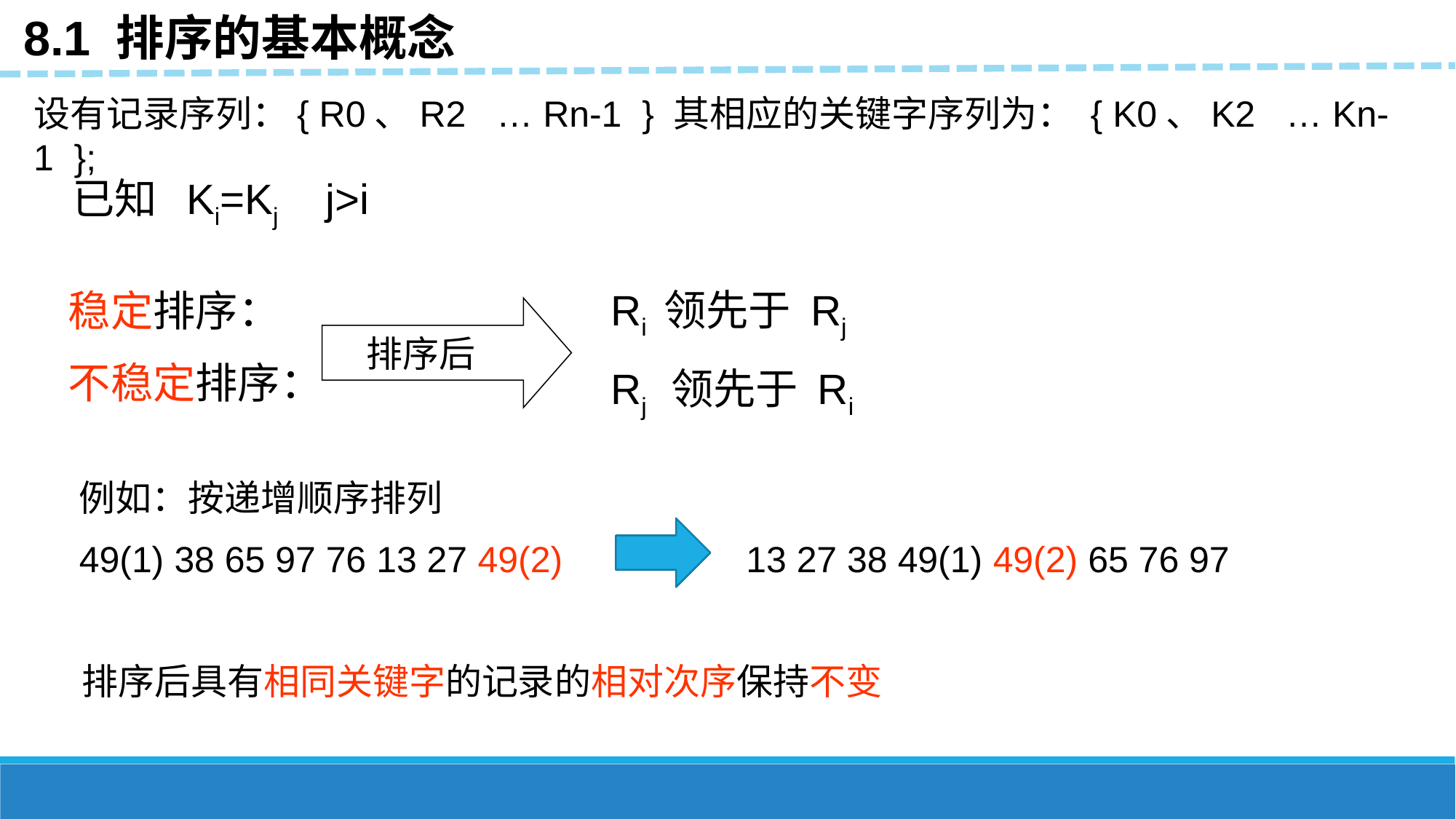

8.1 排序的基本概念
设有记录序列：{ R0、R2   … Rn-1  } 其相应的关键字序列为： { K0、K2   … Kn-1  };
已知  Ki=Kj    j>i
Ri 领先于 Rj
Rj  领先于 Ri
稳定排序：
不稳定排序：
   排序后
例如：按递增顺序排列
49(1) 38 65 97 76 13 27 49(2)                  13 27 38 49(1) 49(2) 65 76 97

排序后具有相同关键字的记录的相对次序保持不变